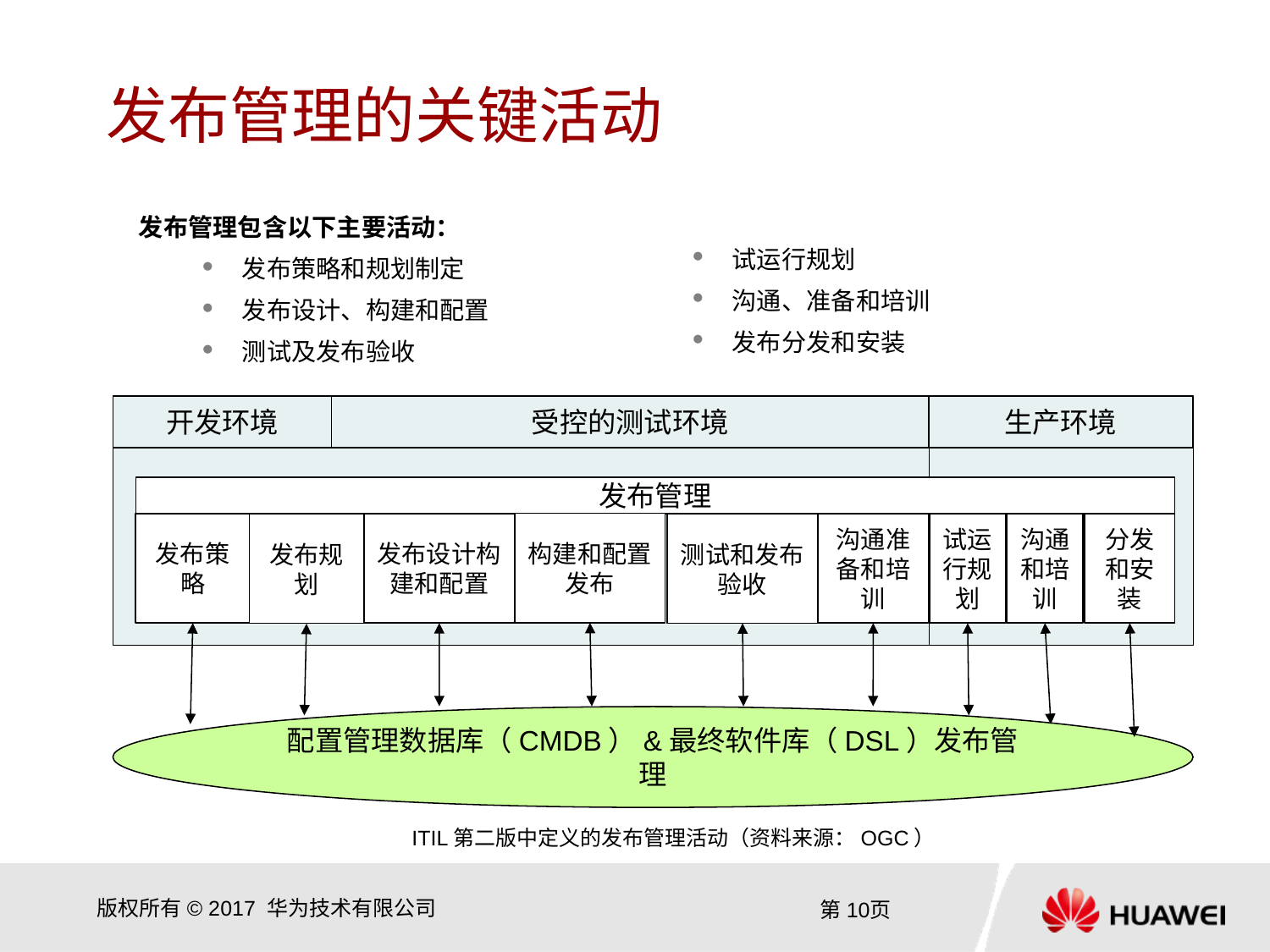

# 发布管理的关键活动
发布管理包含以下主要活动：
发布策略和规划制定
发布设计、构建和配置
测试及发布验收
试运行规划
沟通、准备和培训
发布分发和安装

开发环境
受控的测试环境
生产环境

发布管理
构建和配置发布
发布策略
发布设计构建和配置
沟通准备和培训
分发和安装
测试和发布验收
发布规划
沟通和培训
试运行规划
配置管理数据库（CMDB）&最终软件库（DSL）发布管理
ITIL第二版中定义的发布管理活动（资料来源：OGC）